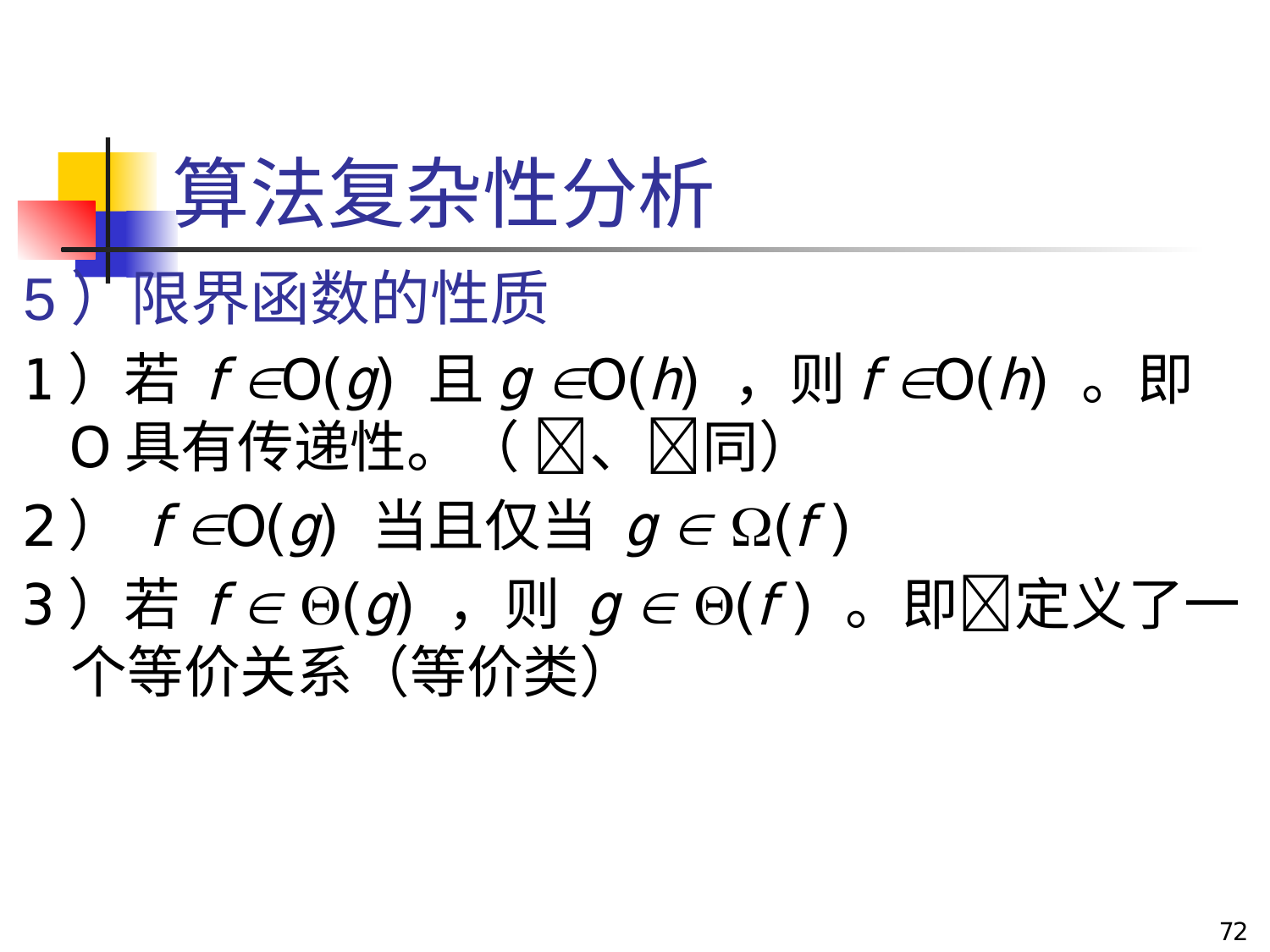

# 算法复杂性分析
5）限界函数的性质
1）若 f ∈О(g) 且g ∈О(h) ，则f ∈О(h) 。即О具有传递性。（ Ω、Θ同）
2） f ∈О(g) 当且仅当 g ∈ Ω(f )
3）若 f ∈ Θ(g) ，则 g ∈ Θ(f ) 。即Θ定义了一个等价关系（等价类）
72